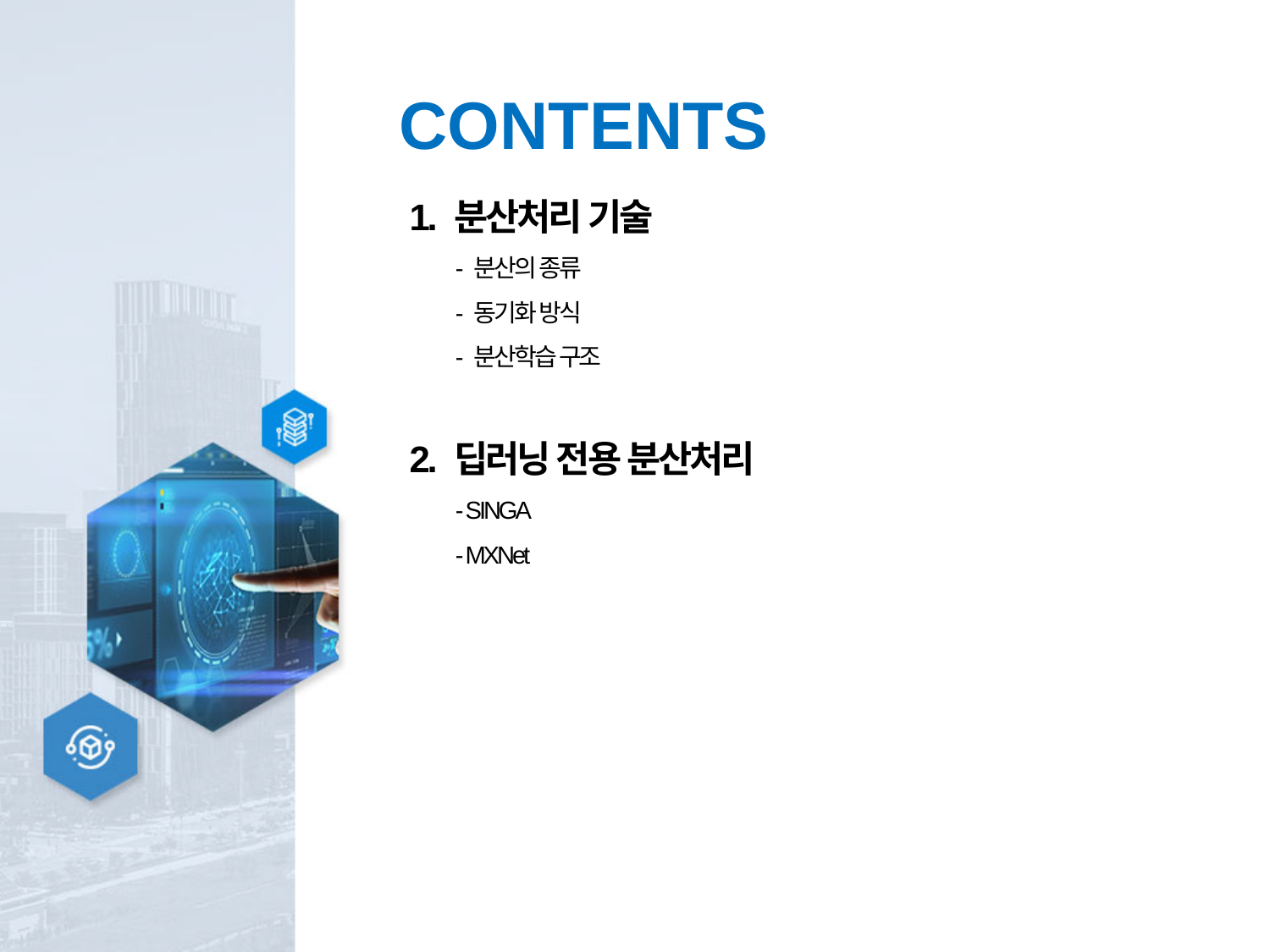

CONTENTS
1. 분산처리 기술
          - 분산의 종류
          - 동기화 방식
          - 분산학습 구조
2. 딥러닝 전용 분산처리
          - SINGA
          - MXNet